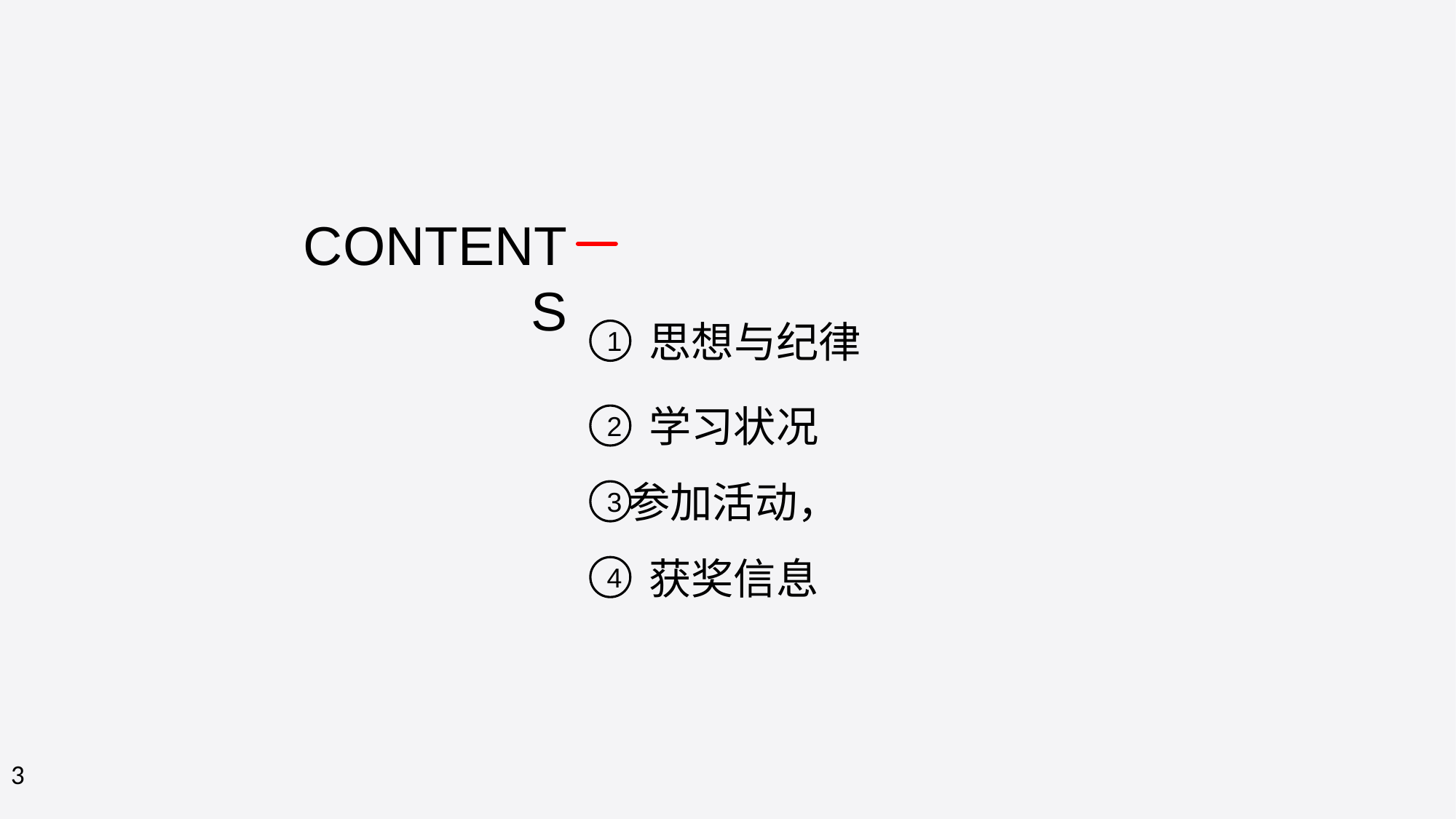

CONTENTS
思想与纪律
1
学习状况
2
参加活动，
3
获奖信息
4
3